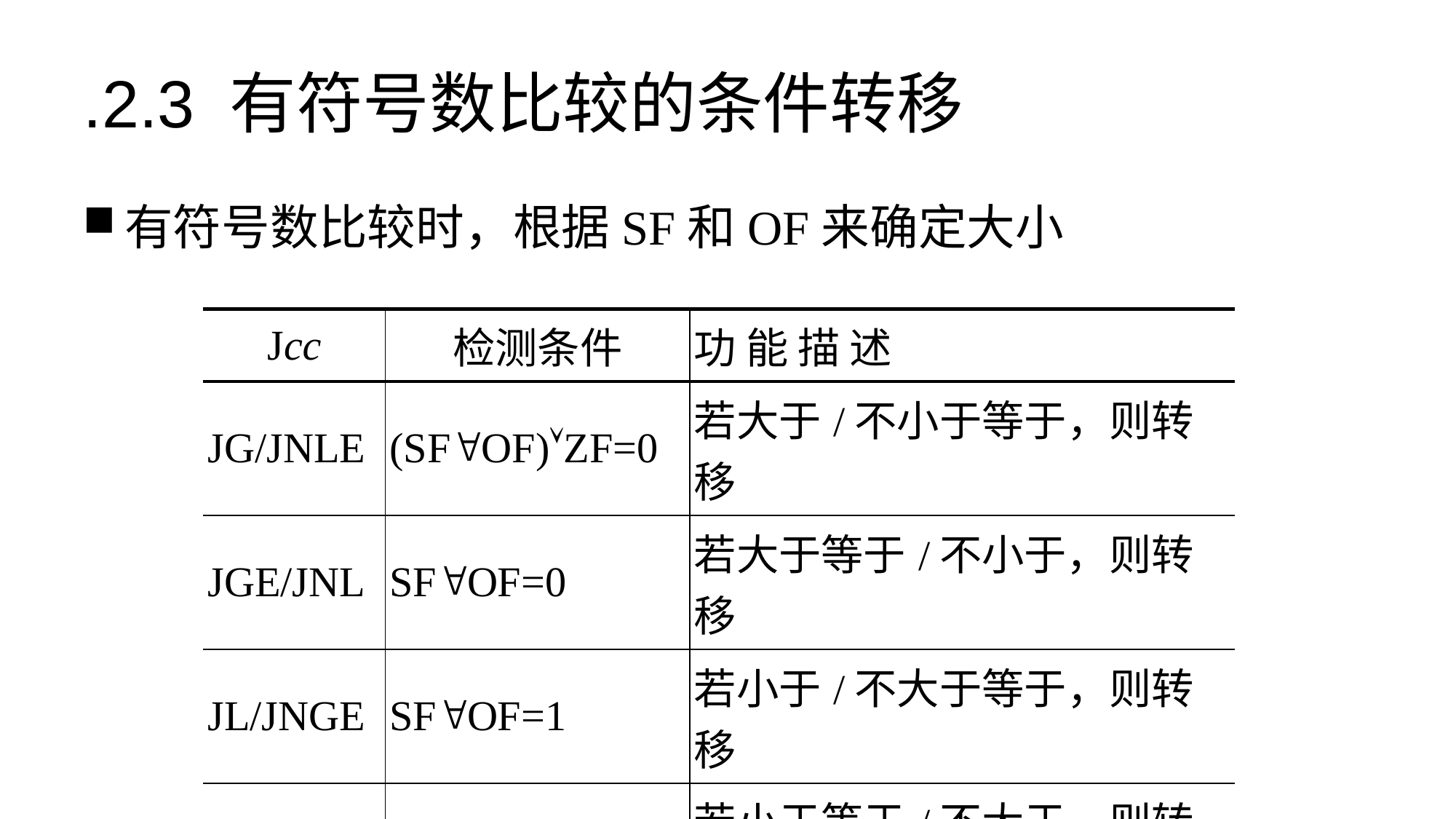

# .2.3 有符号数比较的条件转移
有符号数比较时，根据SF和OF来确定大小

| Jcc | 检测条件 | 功 能 描 述 |
| --- | --- | --- |
| JG/JNLE | (SF∀OF)∨ZF=0 | 若大于/不小于等于，则转移 |
| JGE/JNL | SF∀OF=0 | 若大于等于/不小于，则转移 |
| JL/JNGE | SF∀OF=1 | 若小于/不大于等于，则转移 |
| JLE/JNG | (SF∀OF)∨ZF=1 | 若小于等于/不大于，则转移 |